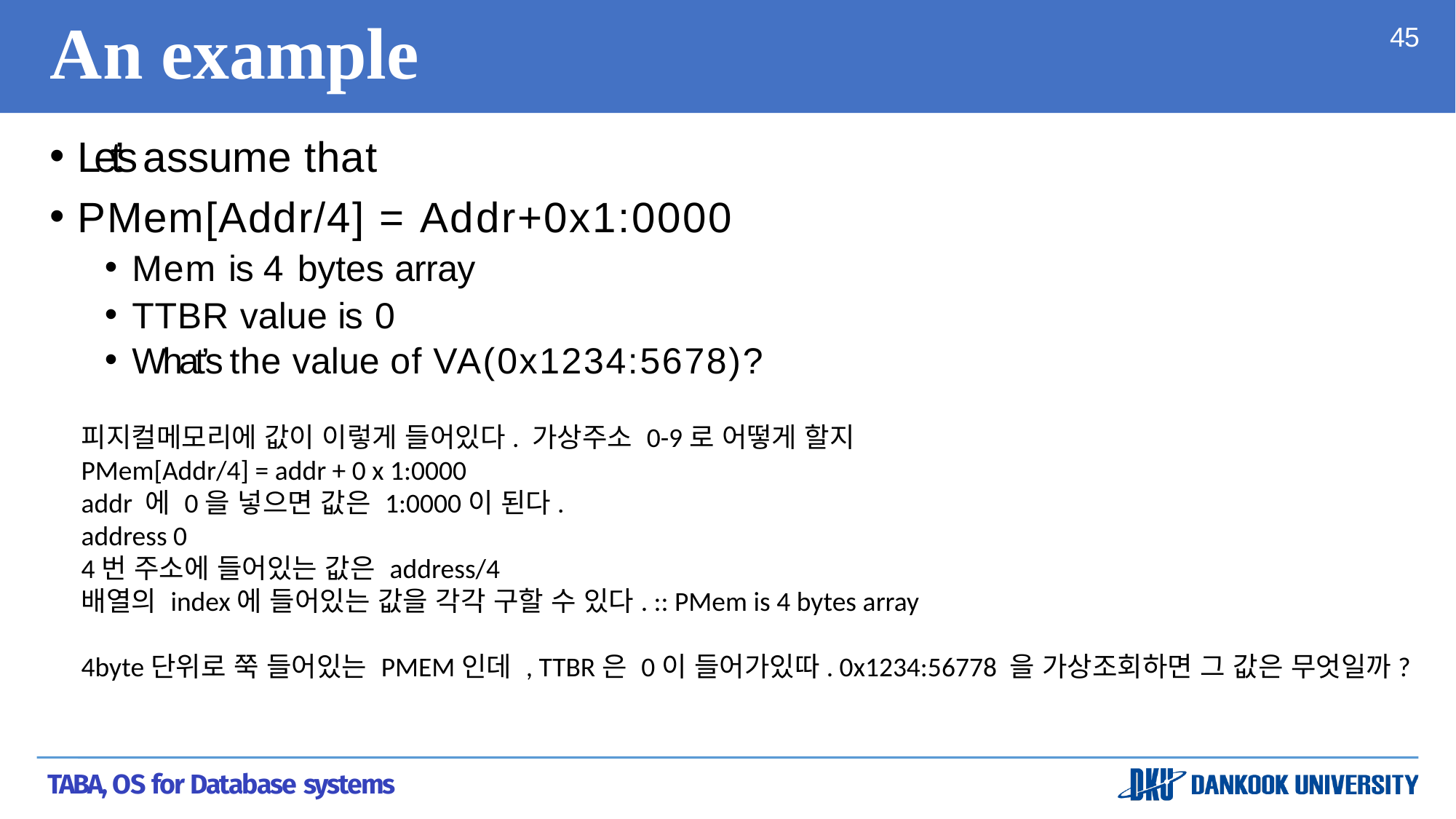

# An example
45
Let’s assume that
PMem[Addr/4] = Addr+0x1:0000
Mem is 4 bytes array
TTBR value is 0
What’s the value of VA(0x1234:5678)?

피지컬메모리에 값이 이렇게 들어있다. 가상주소 0-9로 어떻게 할지
PMem[Addr/4] = addr + 0 x 1:0000
addr 에 0을 넣으면 값은 1:0000이 된다.
address 0
4번 주소에 들어있는 값은 address/4
배열의 index에 들어있는 값을 각각 구할 수 있다. :: PMem is 4 bytes array

4byte단위로 쭉 들어있는 PMEM인데 , TTBR은 0이 들어가있따. 0x1234:56778 을 가상조회하면 그 값은 무엇일까?

TABA, OS for Database systems